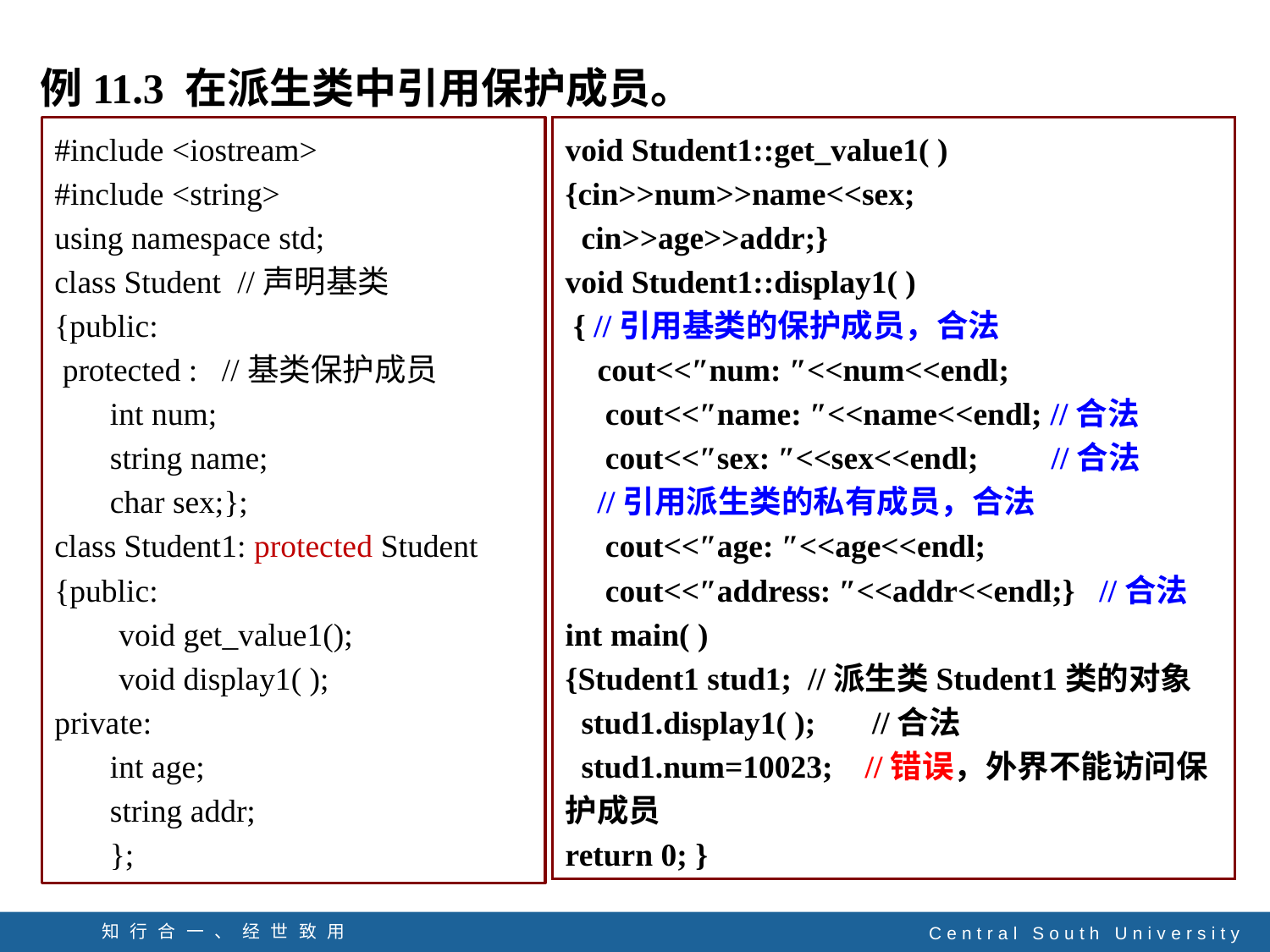

例11.3 在派生类中引用保护成员。
#include <iostream>
#include <string>
using namespace std;
class Student  //声明基类
{public:
 protected :   //基类保护成员
int num;
string name;
char sex;};
class Student1: protected Student
{public:
        void get_value1();
        void display1( );
private:
int age;
string addr;
};

void Student1::get_value1( )
{cin>>num>>name<<sex;
  cin>>age>>addr;}
void Student1::display1( )
 { //引用基类的保护成员，合法
    cout<<″num: ″<<num<<endl;
     cout<<″name: ″<<name<<endl; //合法
     cout<<″sex: ″<<sex<<endl;         //合法
    //引用派生类的私有成员，合法
     cout<<″age: ″<<age<<endl;
     cout<<″address: ″<<addr<<endl;}   //合法
int main( )
{Student1 stud1;  //派生类Student1类的对象
  stud1.display1( );       //合法
  stud1.num=10023;    //错误，外界不能访问保护成员
return 0; }

知行合一、经世致用
自强不息 厚德载物
Central South University